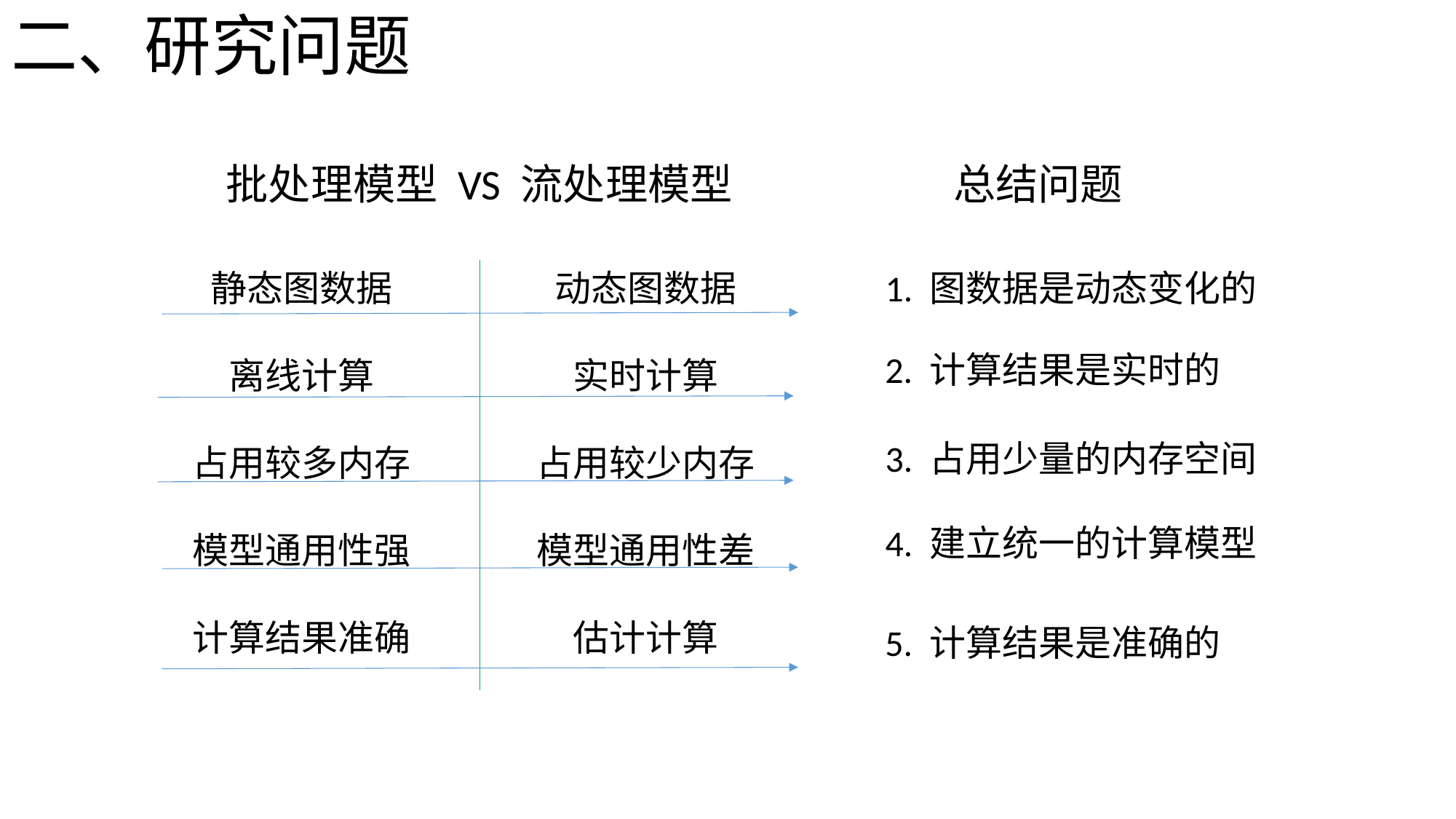

# 二、研究问题
总结问题
批处理模型 VS 流处理模型
动态图数据

实时计算

占用较少内存

模型通用性差

估计计算
静态图数据

离线计算

占用较多内存

模型通用性强

计算结果准确
1. 图数据是动态变化的
2. 计算结果是实时的
3. 占用少量的内存空间
4. 建立统一的计算模型
5. 计算结果是准确的